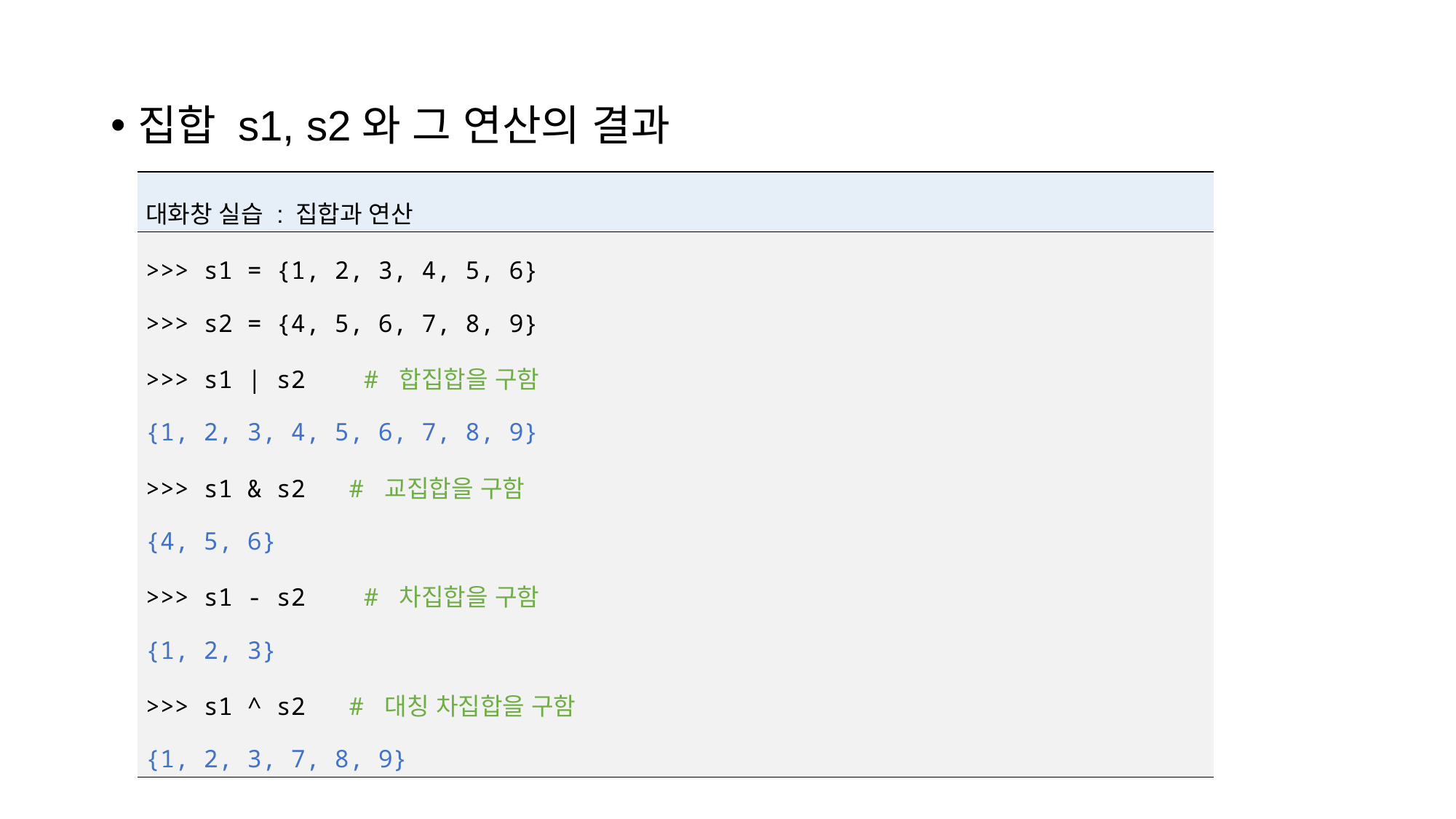

집합 s1, s2와 그 연산의 결과
| 대화창 실습 : 집합과 연산 |
| --- |
| >>> s1 = {1, 2, 3, 4, 5, 6} >>> s2 = {4, 5, 6, 7, 8, 9} >>> s1 | s2 # 합집합을 구함 {1, 2, 3, 4, 5, 6, 7, 8, 9} >>> s1 & s2 # 교집합을 구함 {4, 5, 6} >>> s1 - s2 # 차집합을 구함 {1, 2, 3} >>> s1 ^ s2 # 대칭 차집합을 구함 {1, 2, 3, 7, 8, 9} |